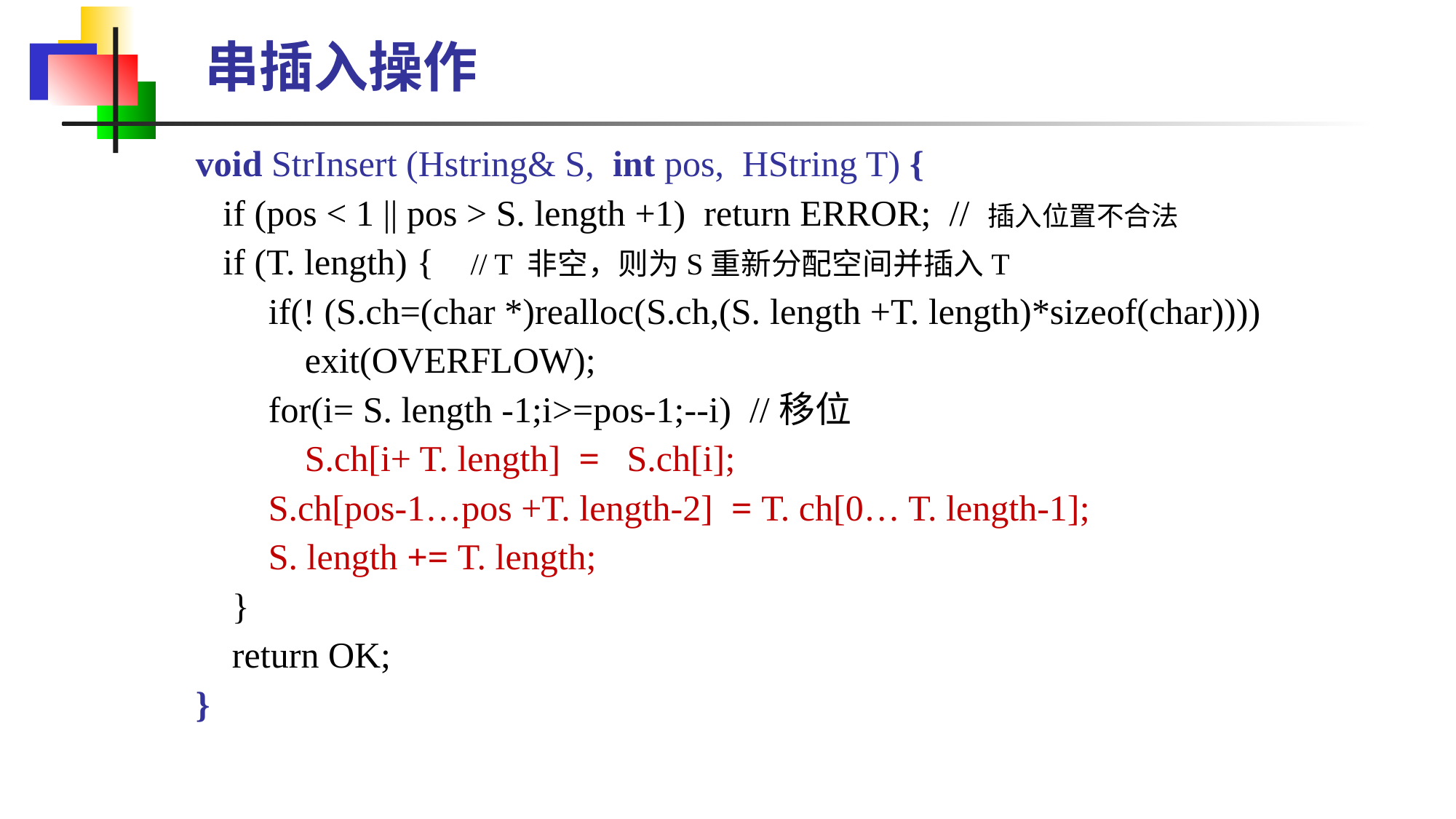

串插入操作
void StrInsert (Hstring& S,  int pos,  HString T) {
   if (pos < 1 || pos > S. length +1)  return ERROR;  // 插入位置不合法
   if (T. length) {    // T 非空，则为S重新分配空间并插入T
        if(! (S.ch=(char *)realloc(S.ch,(S. length +T. length)*sizeof(char))))
            exit(OVERFLOW);
        for(i= S. length -1;i>=pos-1;--i)  //移位
            S.ch[i+ T. length]  =   S.ch[i];
        S.ch[pos-1…pos +T. length-2]  = T. ch[0… T. length-1];
        S. length += T. length;
    }
    return OK;
}